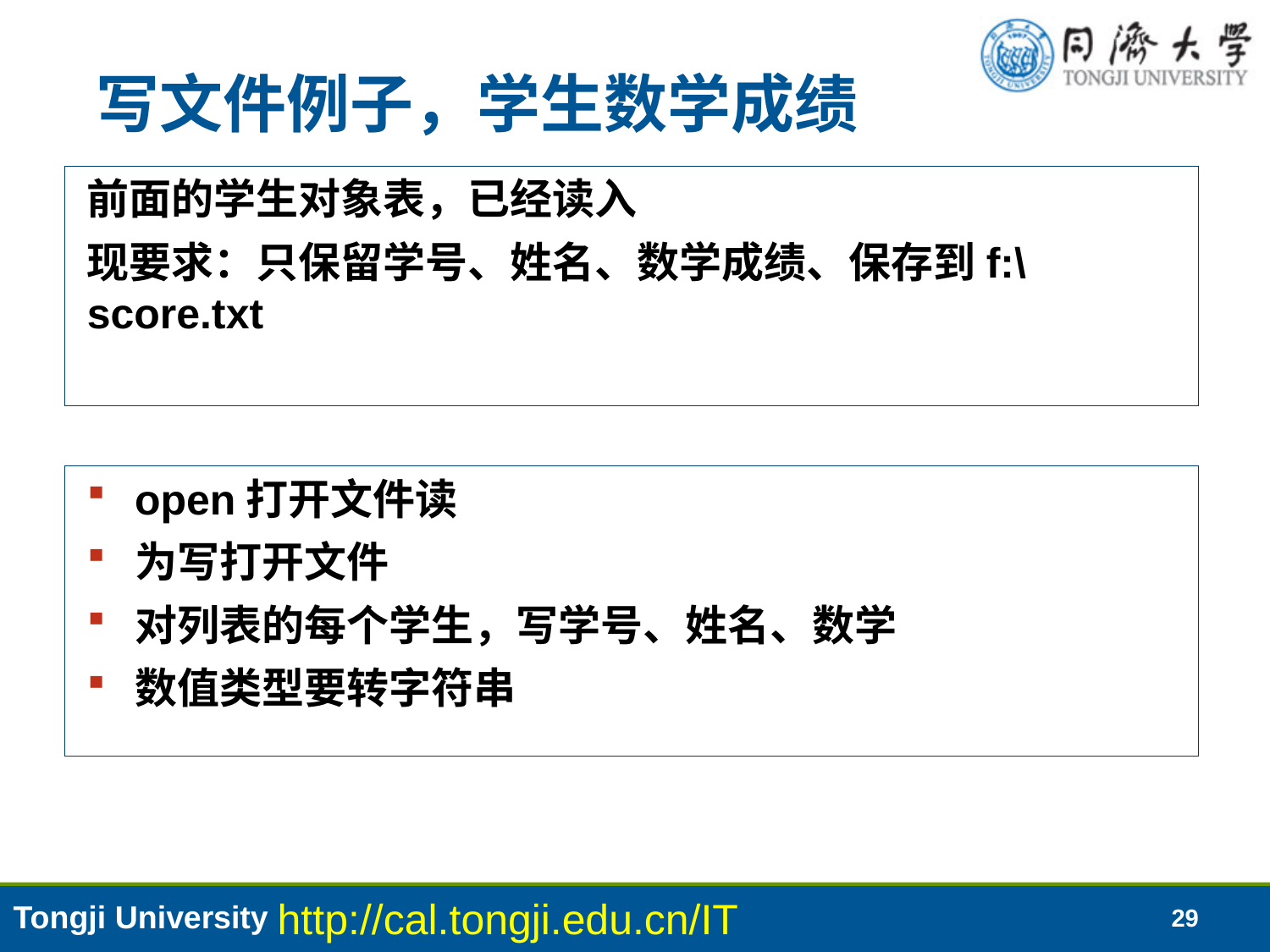

# 写文件例子，学生数学成绩
前面的学生对象表，已经读入
现要求：只保留学号、姓名、数学成绩、保存到f:\score.txt
open打开文件读
为写打开文件
对列表的每个学生，写学号、姓名、数学
数值类型要转字符串